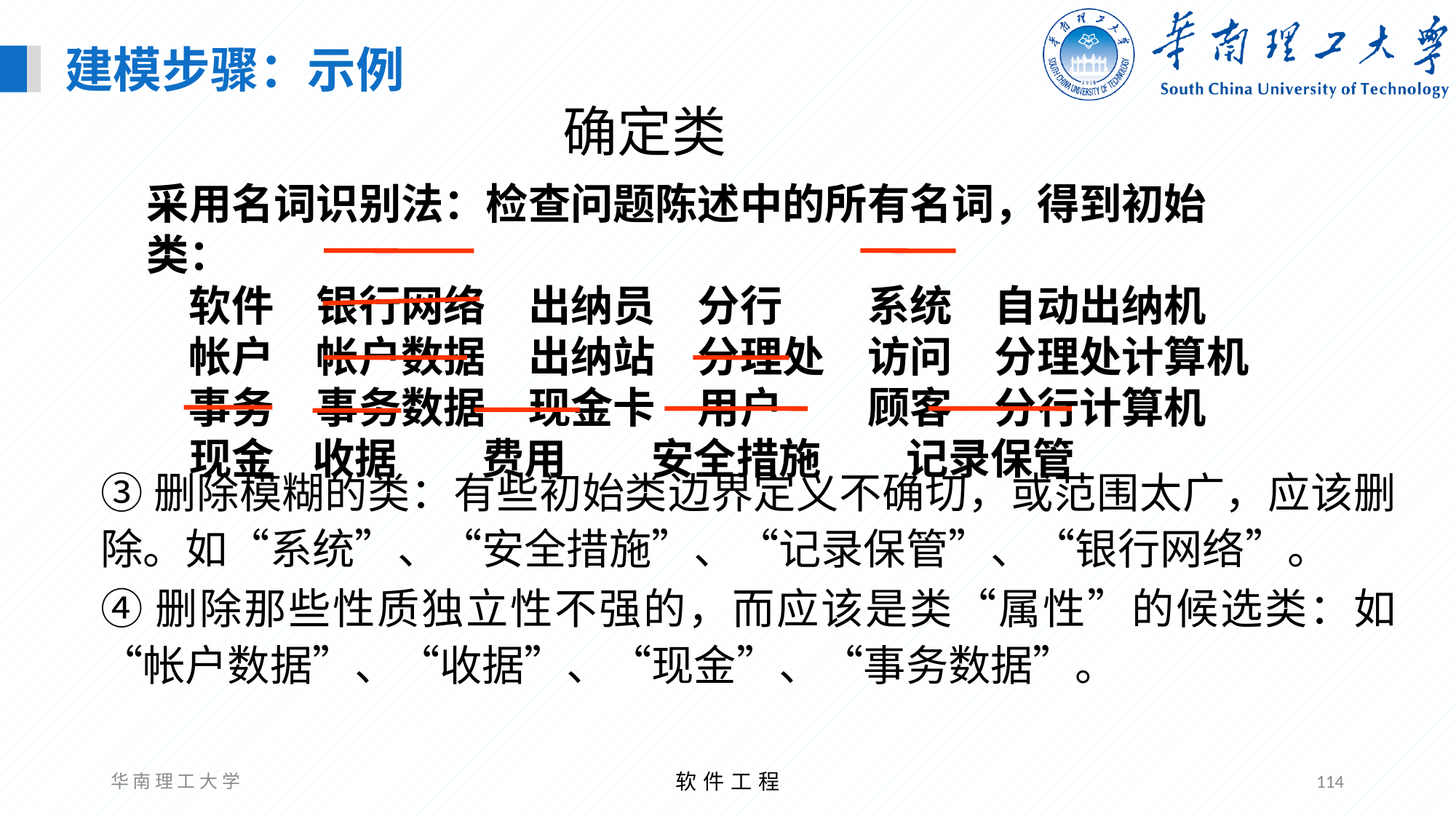

建模步骤：示例
# 确定类
采用名词识别法：检查问题陈述中的所有名词，得到初始类：
　软件　银行网络　出纳员　分行　　系统　自动出纳机
　帐户　帐户数据　出纳站　分理处　访问　分理处计算机
　事务　事务数据　现金卡　用户　　顾客　分行计算机
　现金    收据　　费用　　安全措施　　记录保管

③删除模糊的类：有些初始类边界定义不确切，或范围太广，应该删除。如“系统”、“安全措施”、“记录保管”、“银行网络”。
④删除那些性质独立性不强的，而应该是类“属性”的候选类：如“帐户数据”、“收据”、“现金”、“事务数据”。
华 南 理 工 大 学
软 件 工 程
114